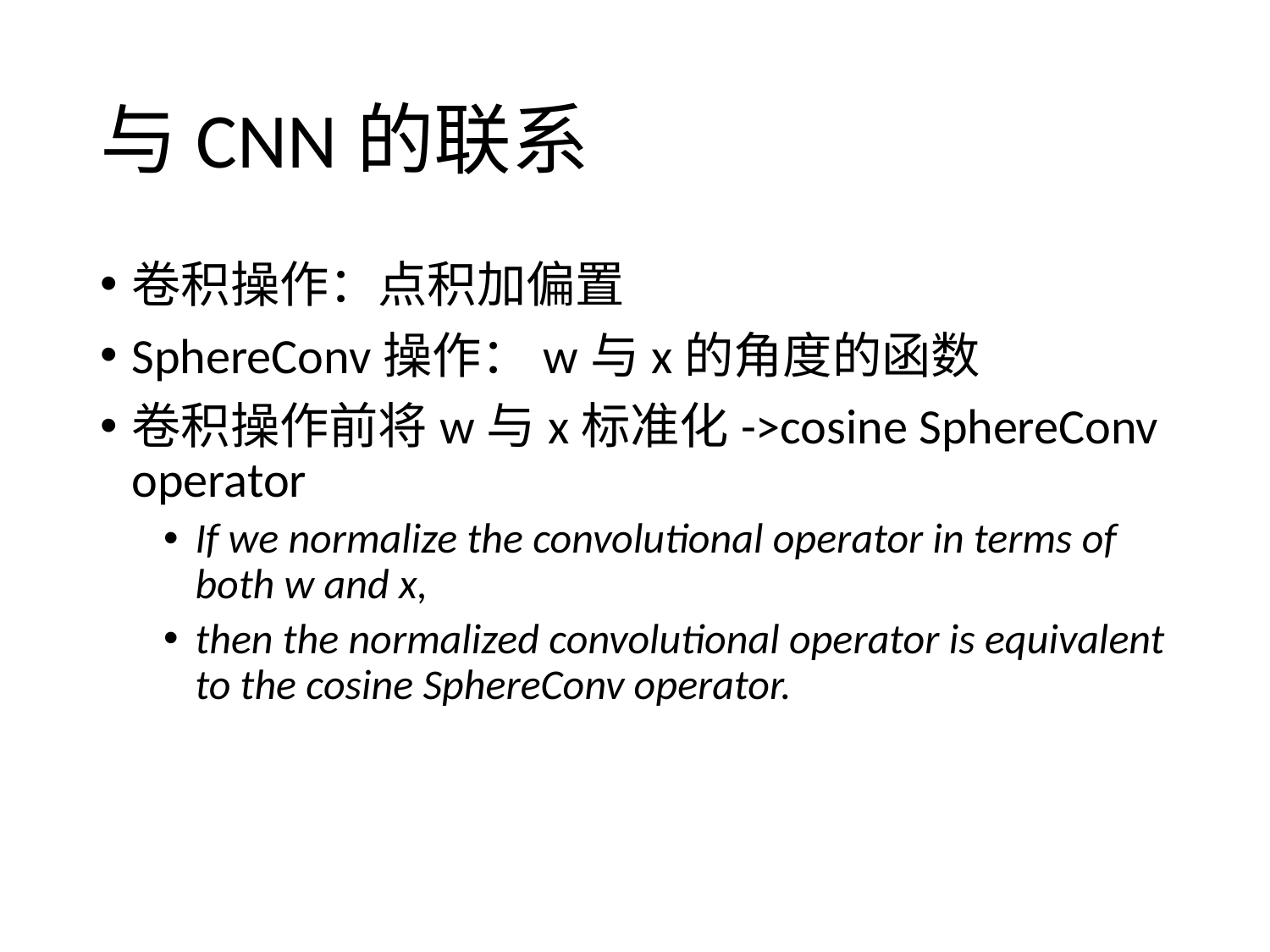

# 与CNN的联系
卷积操作：点积加偏置
SphereConv操作：w与x的角度的函数
卷积操作前将w与x标准化->cosine SphereConv operator
If we normalize the convolutional operator in terms of both w and x,
then the normalized convolutional operator is equivalent to the cosine SphereConv operator.